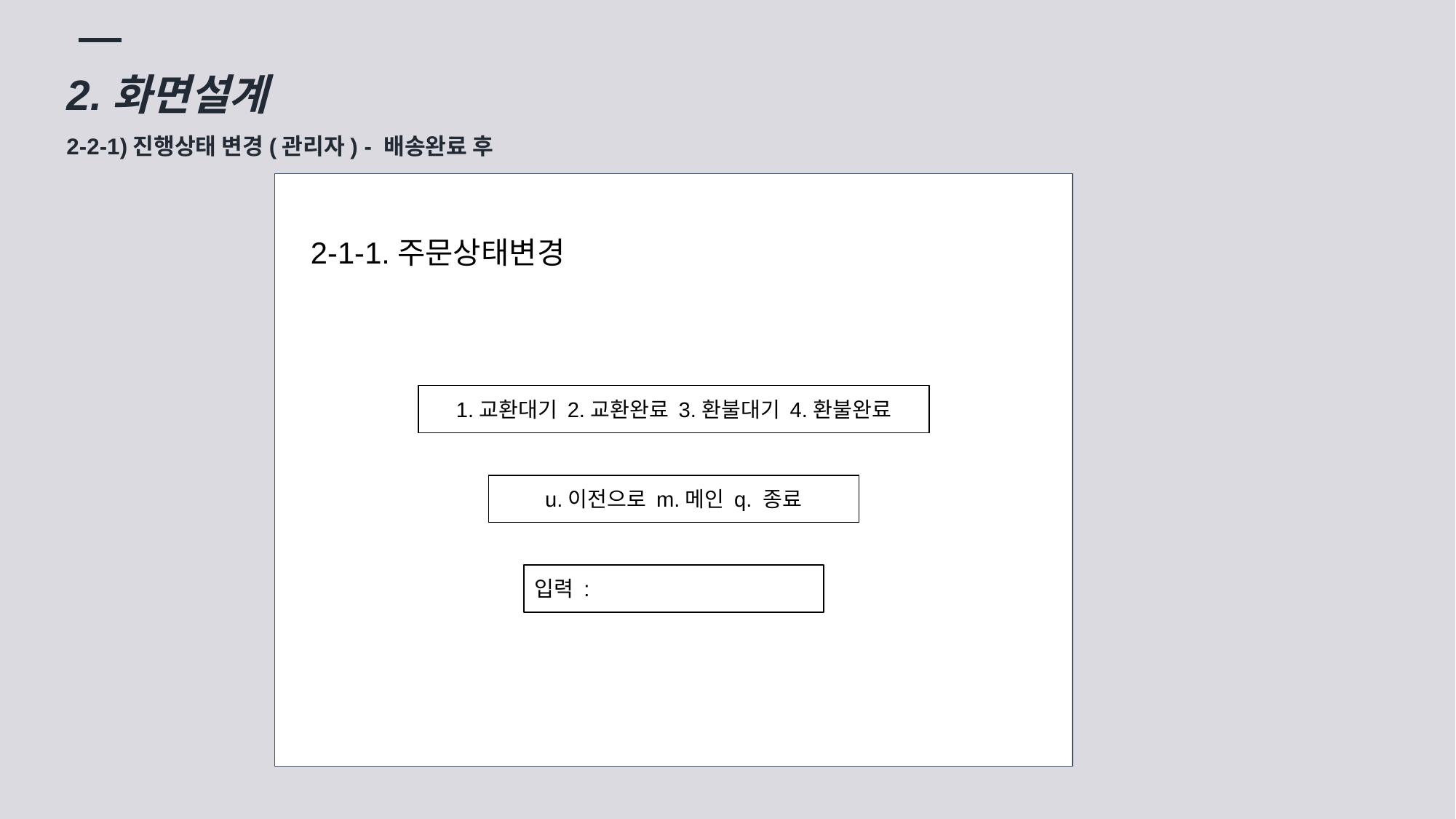

2.화면설계
2-2-1)진행상태 변경(관리자) - 배송완료 후

2-1-1.주문상태변경
1.교환대기 2.교환완료 3.환불대기 4.환불완료
u.이전으로 m.메인 q. 종료
입력 :